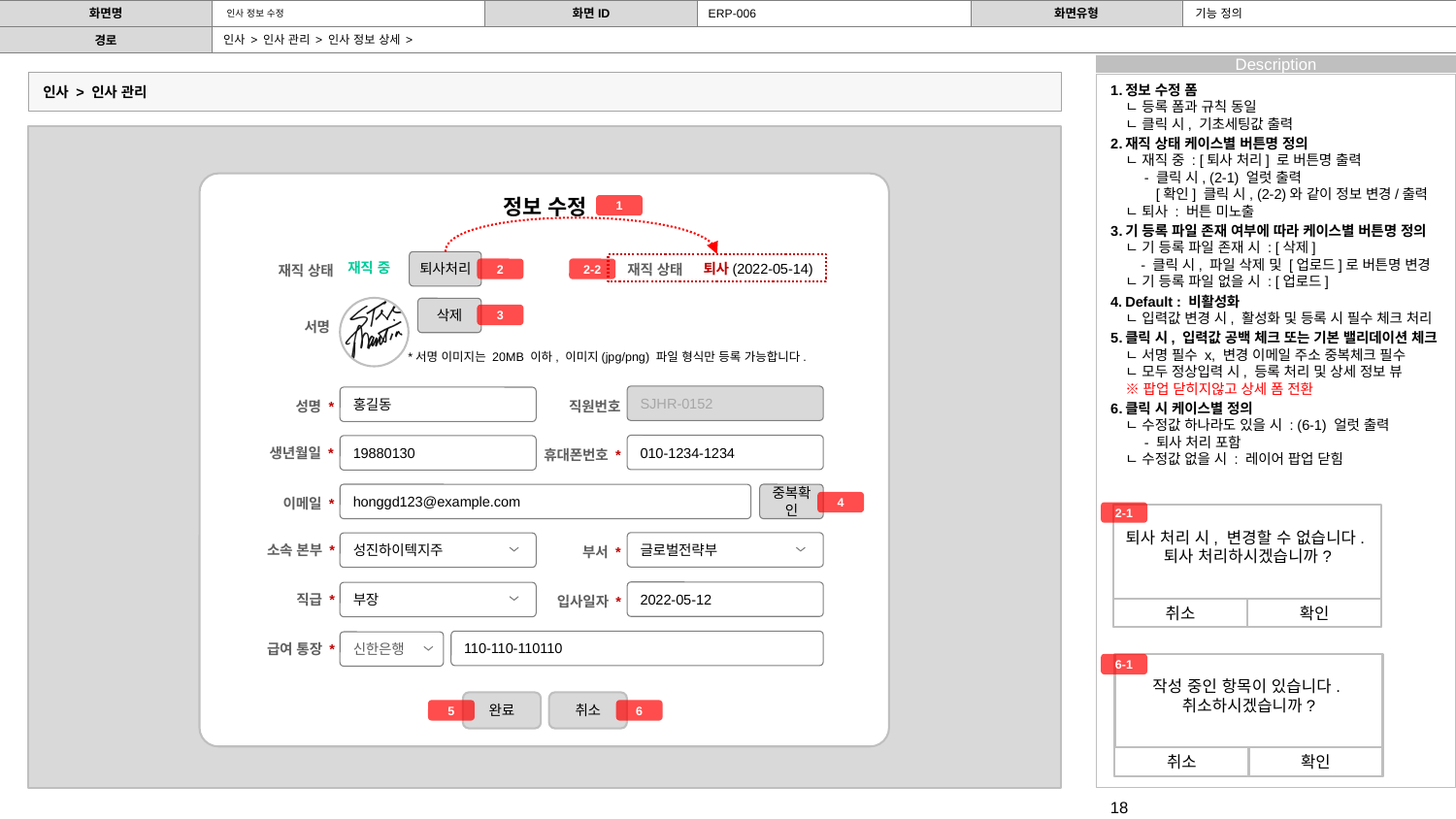

ERP-006
기능 정의
# 인사 정보 수정
인사 > 인사 관리 > 인사 정보 상세 >
인사 > 인사 관리

정보 수정 폼
ㄴ 등록 폼과 규칙 동일
ㄴ 클릭 시, 기초세팅값 출력
재직 상태 케이스별 버튼명 정의
ㄴ 재직 중 : [퇴사 처리] 로 버튼명 출력
    - 클릭 시, (2-1) 얼럿 출력
       [확인] 클릭 시, (2-2)와 같이 정보 변경/출력
ㄴ 퇴사 : 버튼 미노출
기 등록 파일 존재 여부에 따라 케이스별 버튼명 정의
ㄴ 기 등록 파일 존재 시 : [삭제]
    - 클릭 시, 파일 삭제 및 [업로드]로 버튼명 변경
ㄴ 기 등록 파일 없을 시 : [업로드]
Default : 비활성화
ㄴ 입력값 변경 시, 활성화 및 등록 시 필수 체크 처리
클릭 시, 입력값 공백 체크 또는 기본 밸리데이션 체크
ㄴ 서명 필수 x, 변경 이메일 주소 중복체크 필수
ㄴ 모두 정상입력 시, 등록 처리 및 상세 정보 뷰
※ 팝업 닫히지않고 상세 폼 전환
클릭 시 케이스별 정의
ㄴ 수정값 하나라도 있을 시 : (6-1) 얼럿 출력
    - 퇴사 처리 포함
ㄴ 수정값 없을 시 : 레이어 팝업 닫힘

정보 수정
1
퇴사처리
재직 중
퇴사(2022-05-14)

재직 상태
재직 상태
2-2
2

삭제
3
서명
*서명 이미지는 20MB 이하, 이미지(jpg/png) 파일 형식만 등록 가능합니다.
SJHR-0152
홍길동
성명 *
직원번호
010-1234-1234
19880130
생년월일 *
휴대폰번호 *
honggd123@example.com
중복확인
이메일 *
4
2-1
퇴사 처리 시, 변경할 수 없습니다.
퇴사 처리하시겠습니까?

취소
확인
글로벌전략부
성진하이텍지주
소속 본부 *
부서 *

2022-05-12
부장
직급 *
입사일자 *

110-110-110110
신한은행
급여 통장 *

6-1
작성 중인 항목이 있습니다.
취소하시겠습니까?

취소
확인
완료
취소
5
6